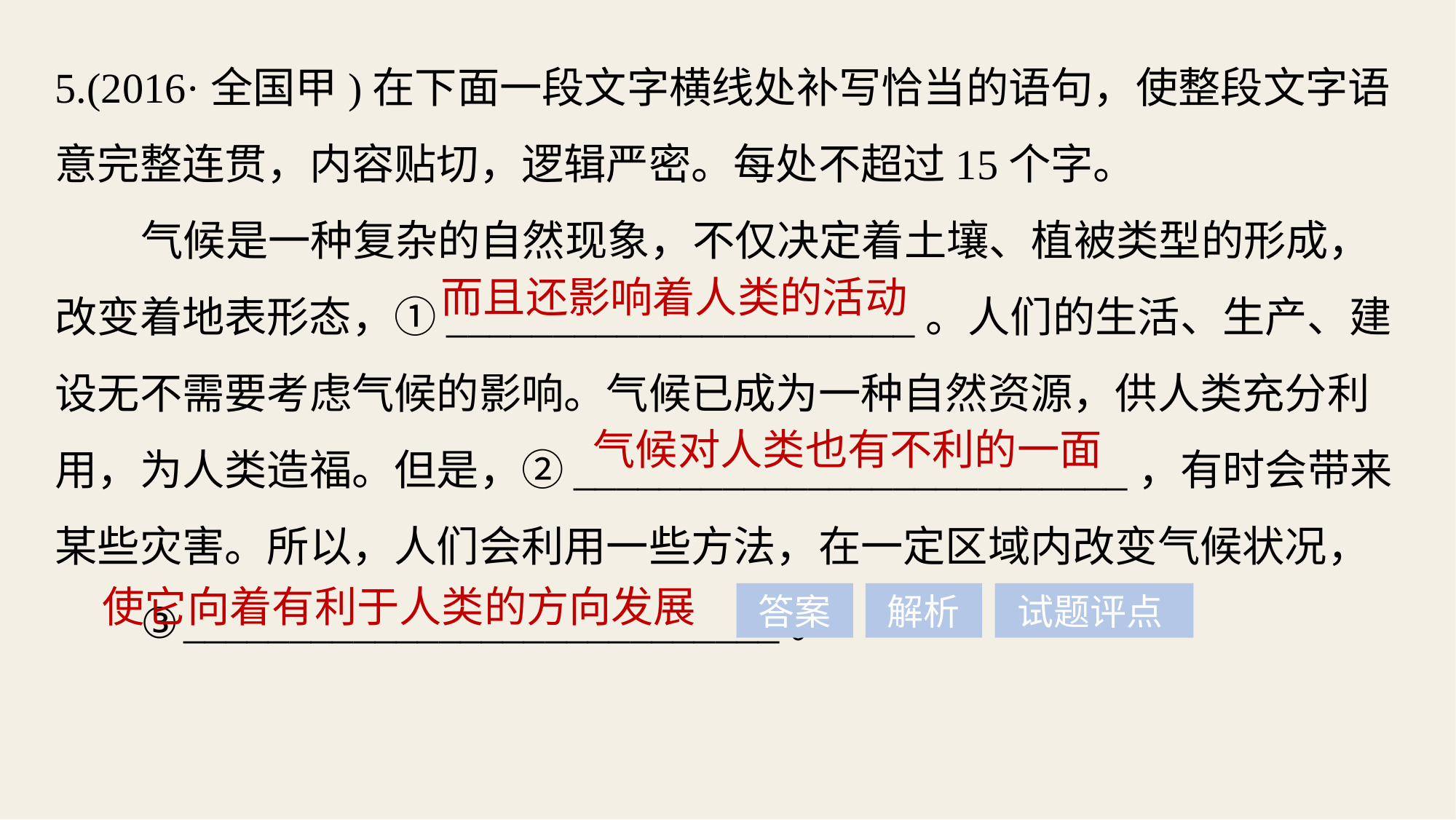

5.(2016·全国甲)在下面一段文字横线处补写恰当的语句，使整段文字语意完整连贯，内容贴切，逻辑严密。每处不超过15个字。
气候是一种复杂的自然现象，不仅决定着土壤、植被类型的形成，改变着地表形态，①______________________。人们的生活、生产、建设无不需要考虑气候的影响。气候已成为一种自然资源，供人类充分利用，为人类造福。但是，②__________________________，有时会带来某些灾害。所以，人们会利用一些方法，在一定区域内改变气候状况，
③____________________________。
而且还影响着人类的活动
气候对人类也有不利的一面
使它向着有利于人类的方向发展
答案
解析
试题评点